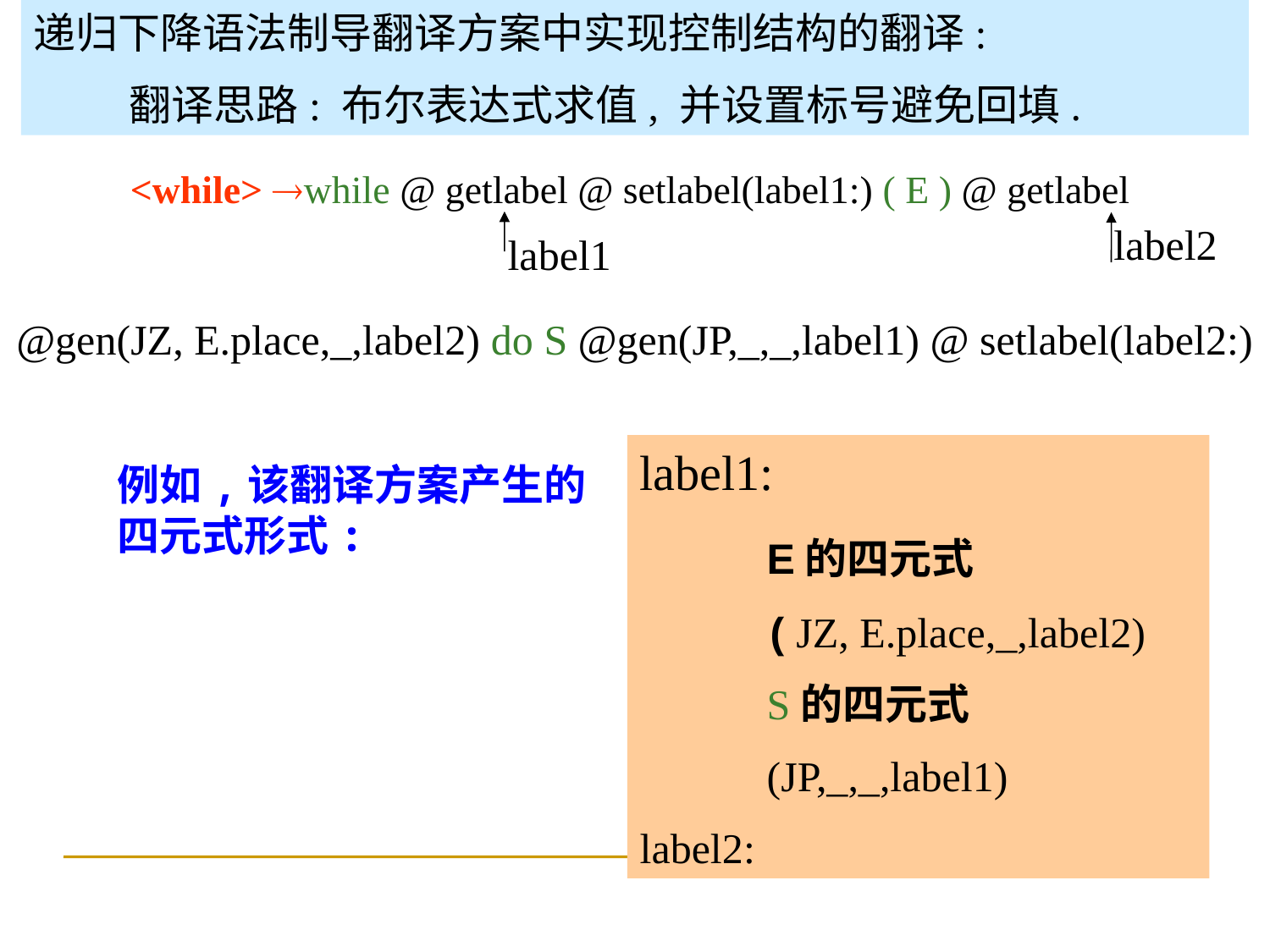

递归下降语法制导翻译方案中实现控制结构的翻译:
         翻译思路: 布尔表达式求值, 并设置标号避免回填.
<while> →while @ getlabel @ setlabel(label1:) ( E ) @ getlabel

@gen(JZ, E.place,_,label2) do S @gen(JP,_,_,label1) @ setlabel(label2:)

label1
label2

label1:
	E的四元式
           ( JZ, E.place,_,label2)
            S的四元式
            (JP,_,_,label1)
label2:
例如,该翻译方案产生的四元式形式:
88